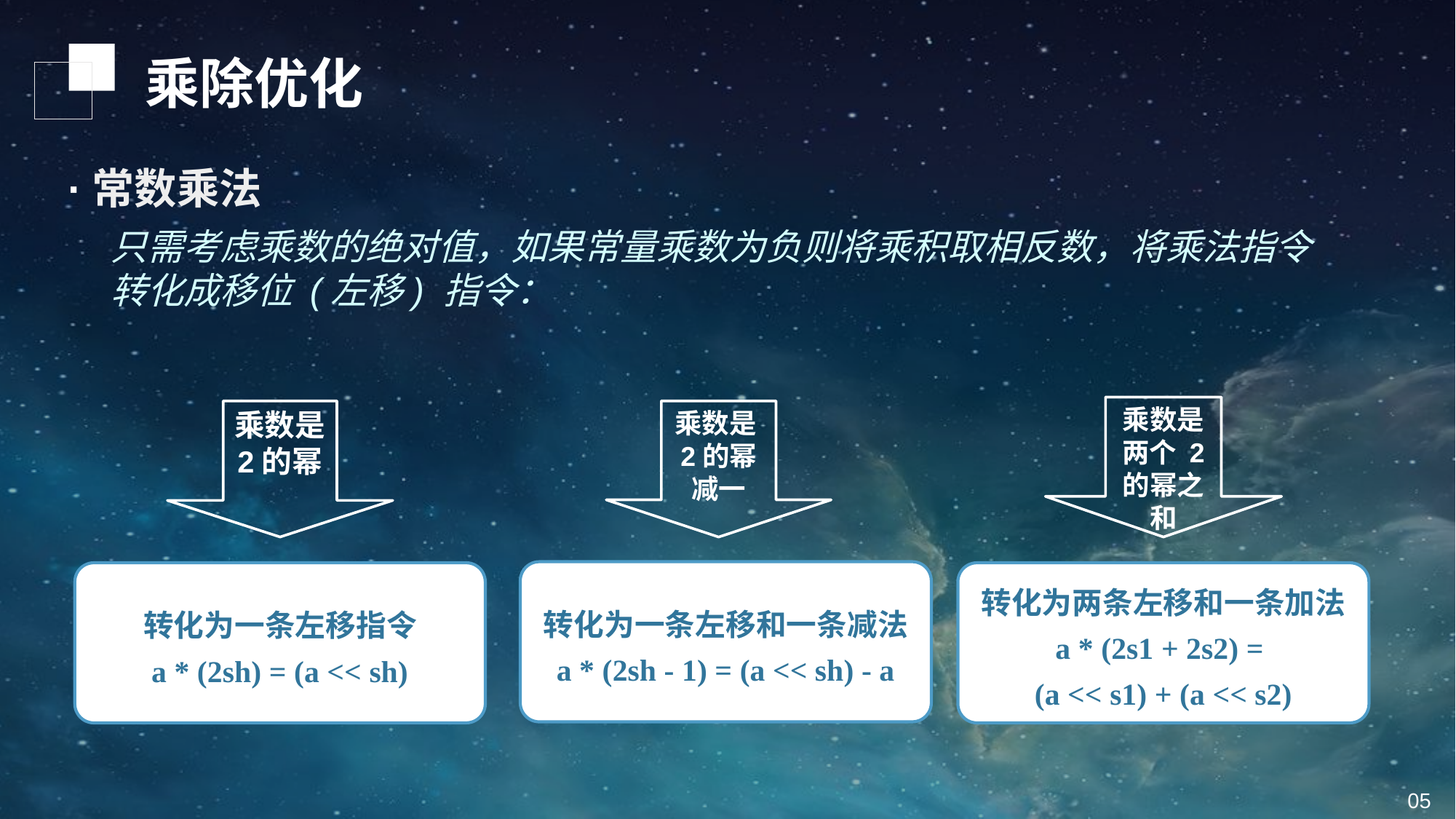

乘除优化

·常数乘法
只需考虑乘数的绝对值，如果常量乘数为负则将乘积取相反数，将乘法指令转化成移位 (左移) 指令：
乘数是两个 2 的幂之和
乘数是2的幂减一
乘数是
2的幂

转化为一条左移和一条减法
a * (2sh - 1) = (a << sh) - a
转化为一条左移指令
a * (2sh) = (a << sh)
转化为两条左移和一条加法
a * (2s1 + 2s2) =
(a << s1) + (a << s2)
05